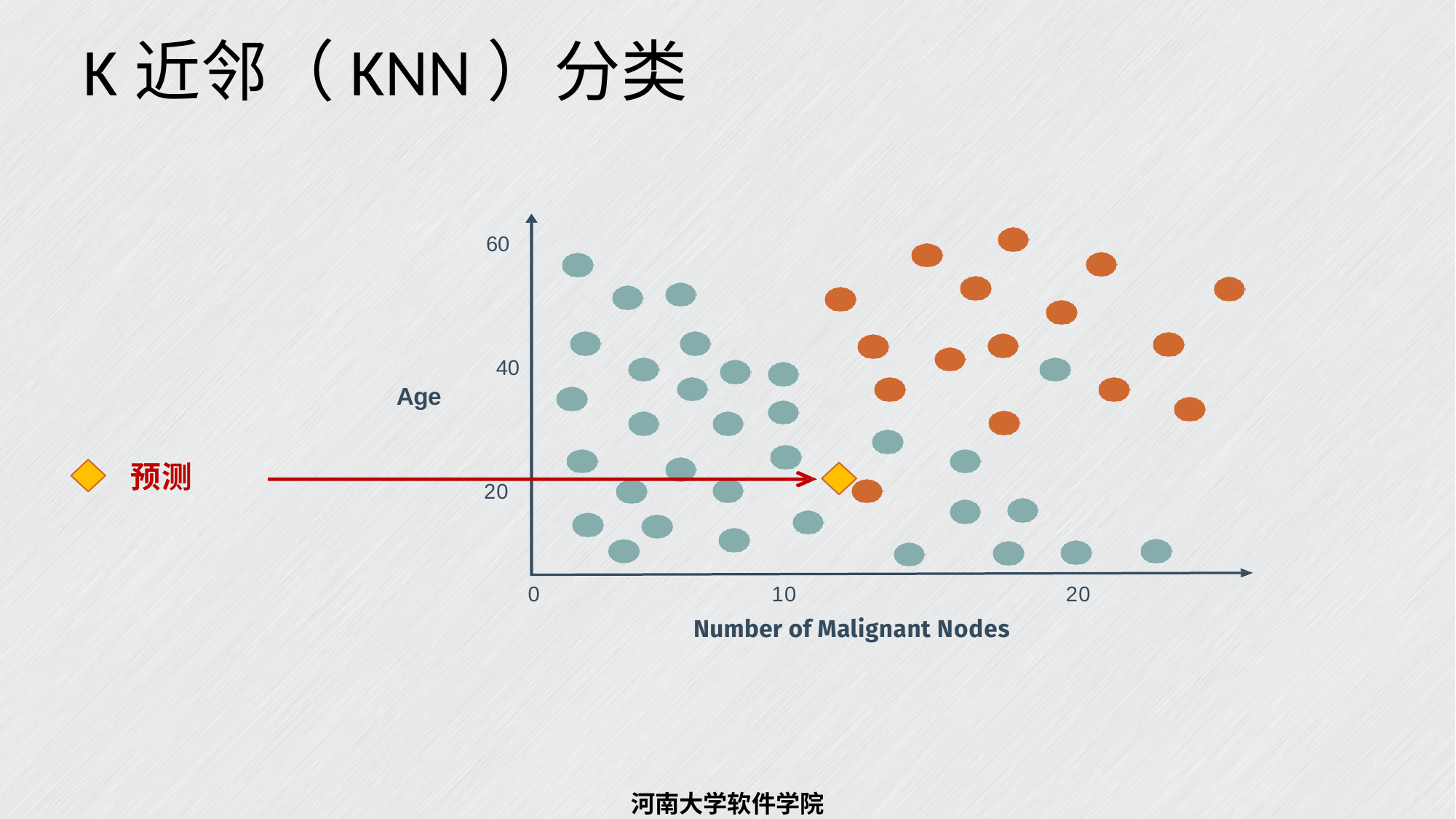

# K近邻（KNN）分类

60

40
Age

预测

20

10	20
Number of Malignant Nodes
0